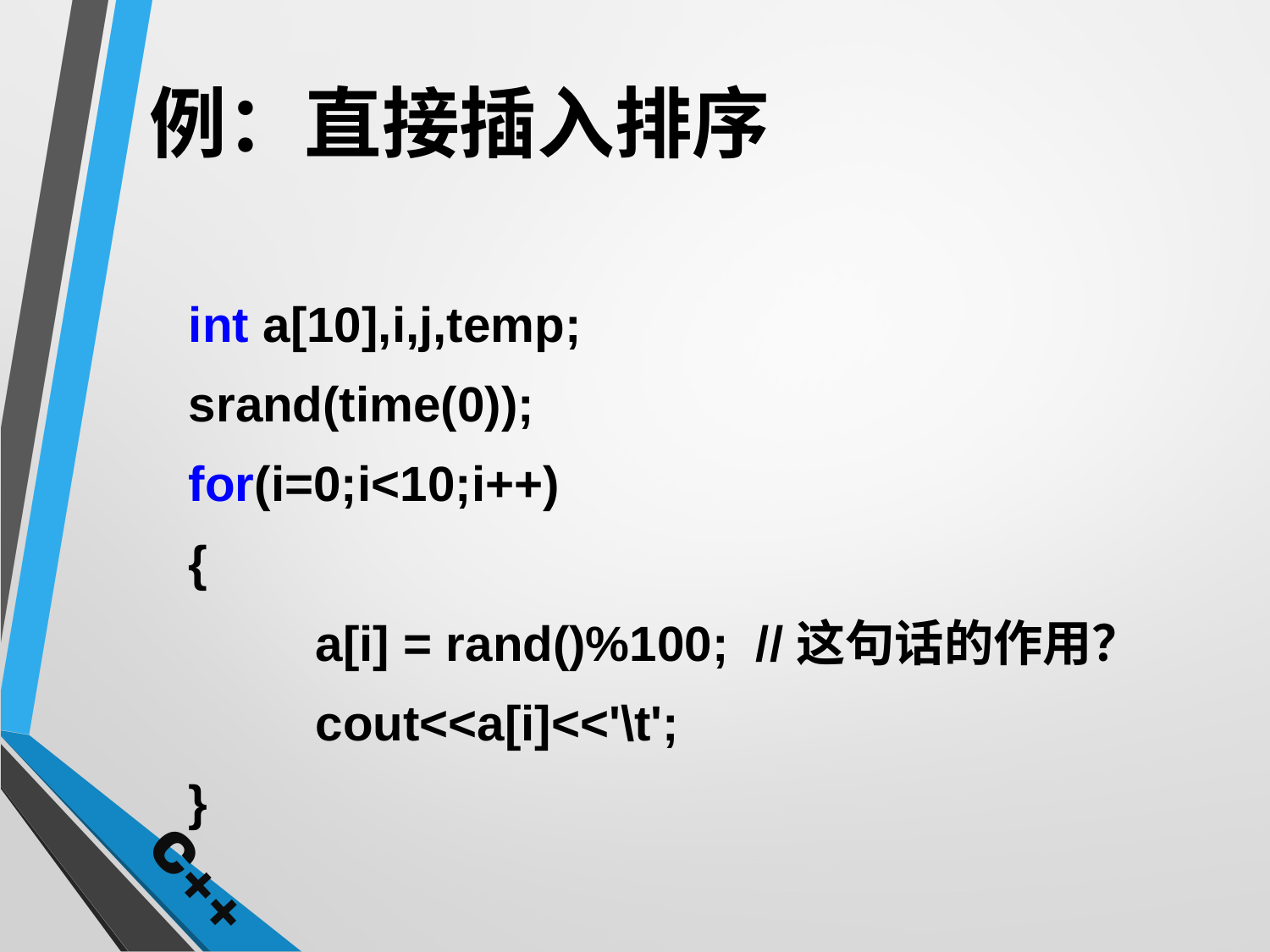

# 例：直接插入排序
	int a[10],i,j,temp;
	srand(time(0));
	for(i=0;i<10;i++)
	{
		a[i] = rand()%100;  //这句话的作用？
		cout<<a[i]<<'\t';
	}